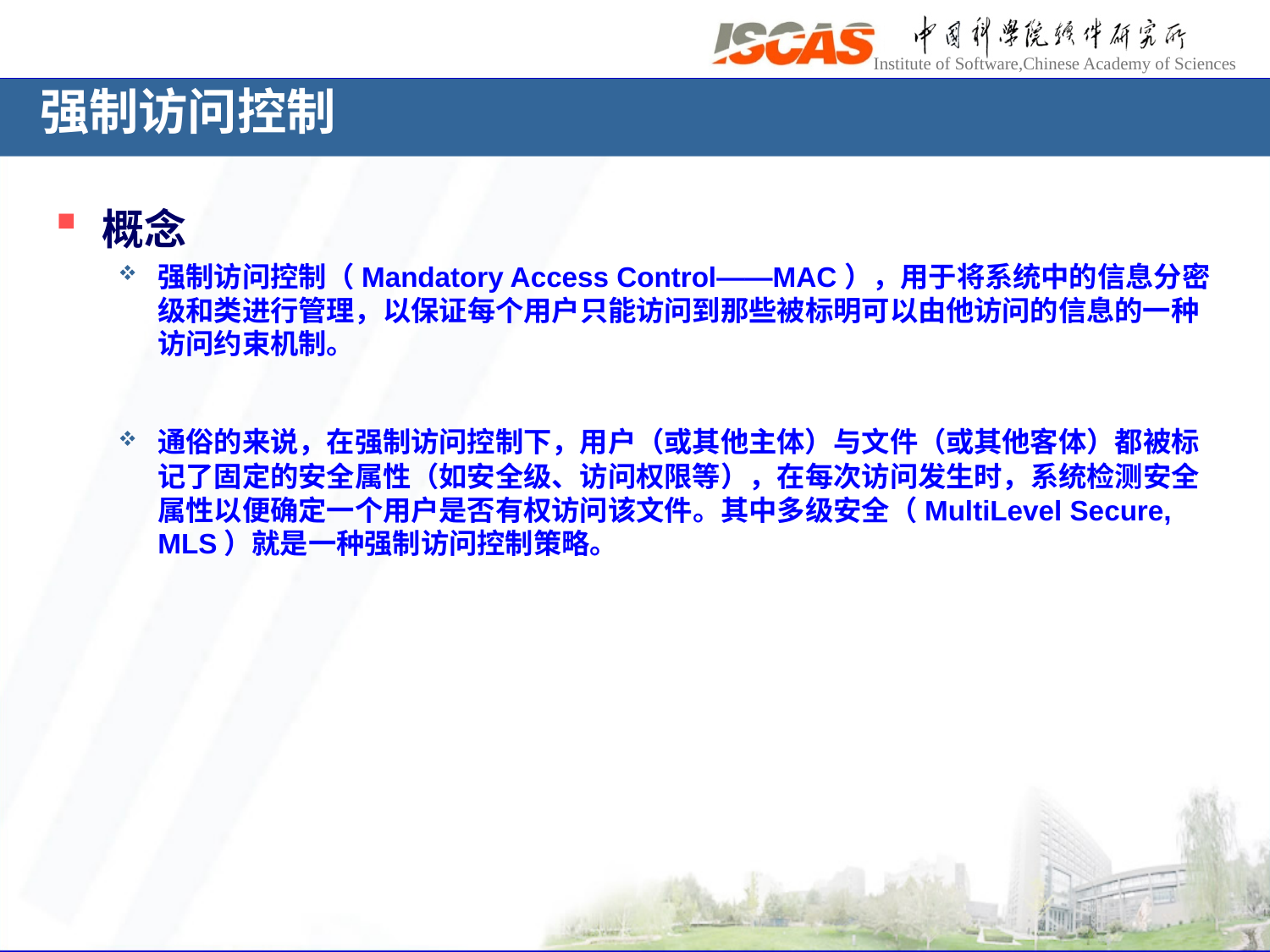

# 强制访问控制
概念
强制访问控制（Mandatory Access Control——MAC），用于将系统中的信息分密级和类进行管理，以保证每个用户只能访问到那些被标明可以由他访问的信息的一种访问约束机制。

通俗的来说，在强制访问控制下，用户（或其他主体）与文件（或其他客体）都被标记了固定的安全属性（如安全级、访问权限等），在每次访问发生时，系统检测安全属性以便确定一个用户是否有权访问该文件。其中多级安全（MultiLevel Secure, MLS）就是一种强制访问控制策略。